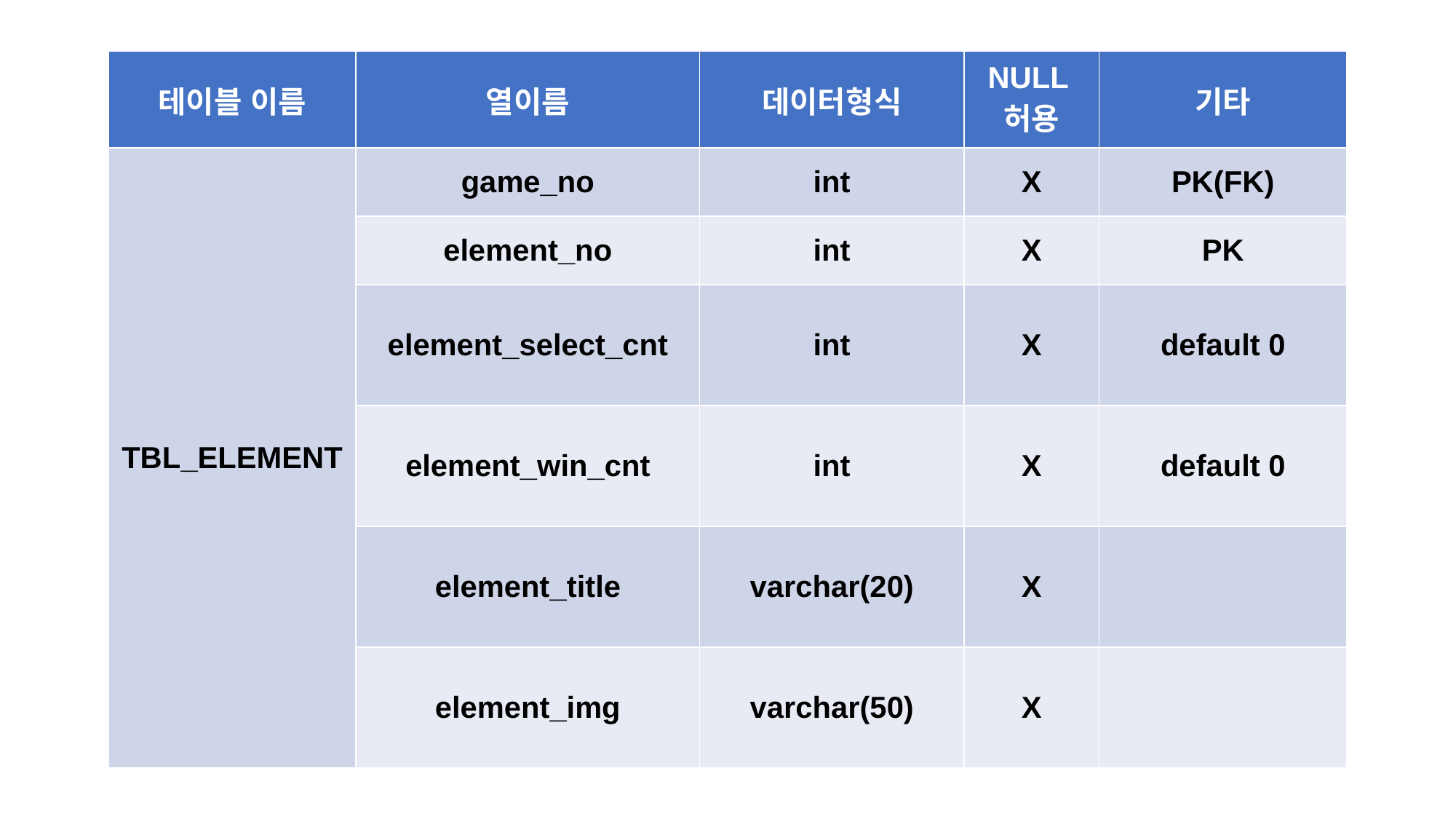

| 테이블 이름 | 열이름 | 데이터형식 | NULL허용 | 기타 |
| --- | --- | --- | --- | --- |
| TBL\_ELEMENT | game\_no | int | X | PK(FK) |
|  | element\_no | int | X | PK |
|  | element\_select\_cnt | int | X | default 0 |
|  | element\_win\_cnt | int | X | default 0 |
|  | element\_title | varchar(20) | X |  |
|  | element\_img | varchar(50) | X |  |